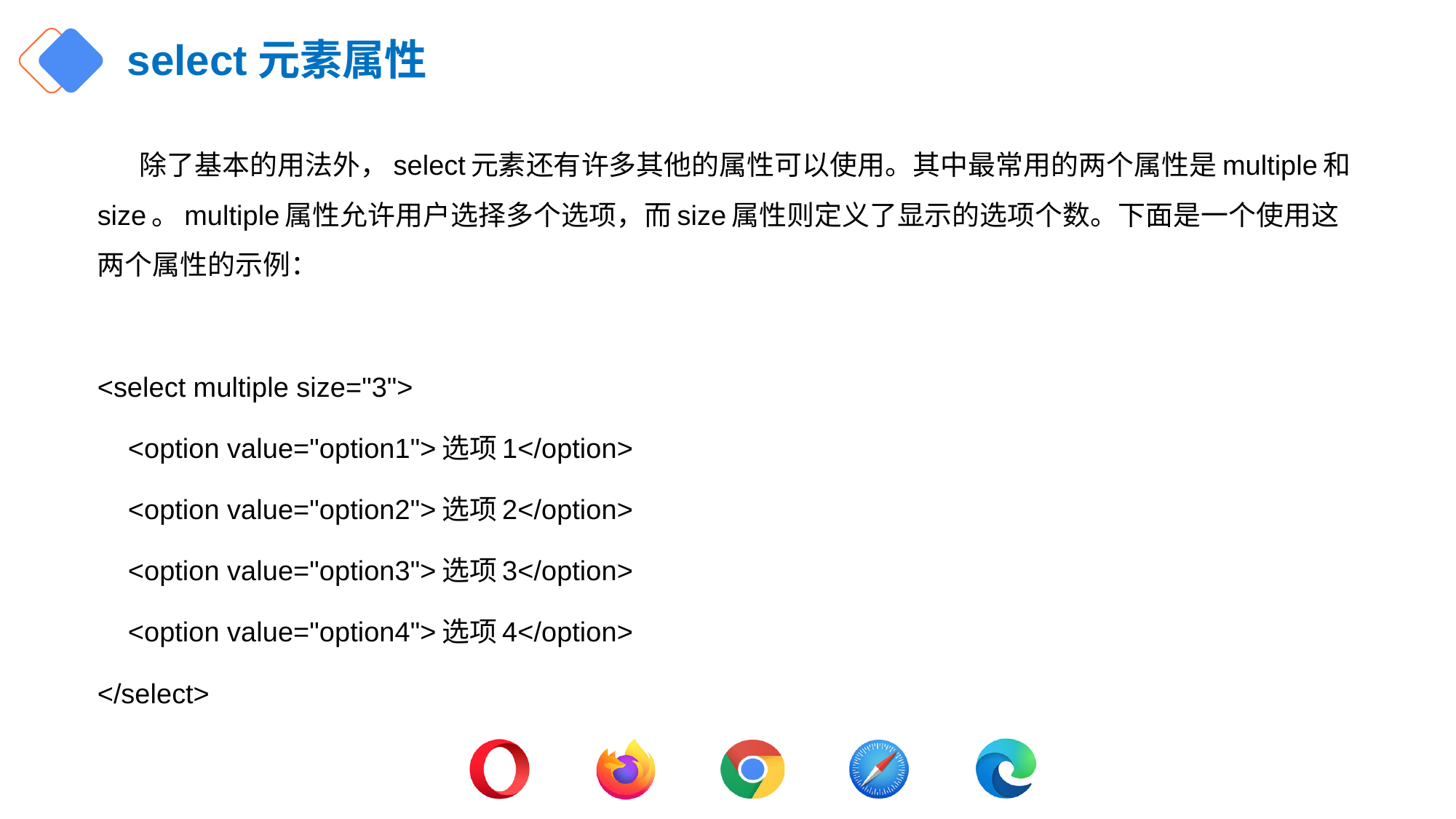

# select元素属性
      除了基本的用法外，select元素还有许多其他的属性可以使用。其中最常用的两个属性是multiple和size。multiple属性允许用户选择多个选项，而size属性则定义了显示的选项个数。下面是一个使用这两个属性的示例：

<select multiple size="3">
    <option value="option1">选项1</option>
    <option value="option2">选项2</option>
    <option value="option3">选项3</option>
    <option value="option4">选项4</option>
</select>